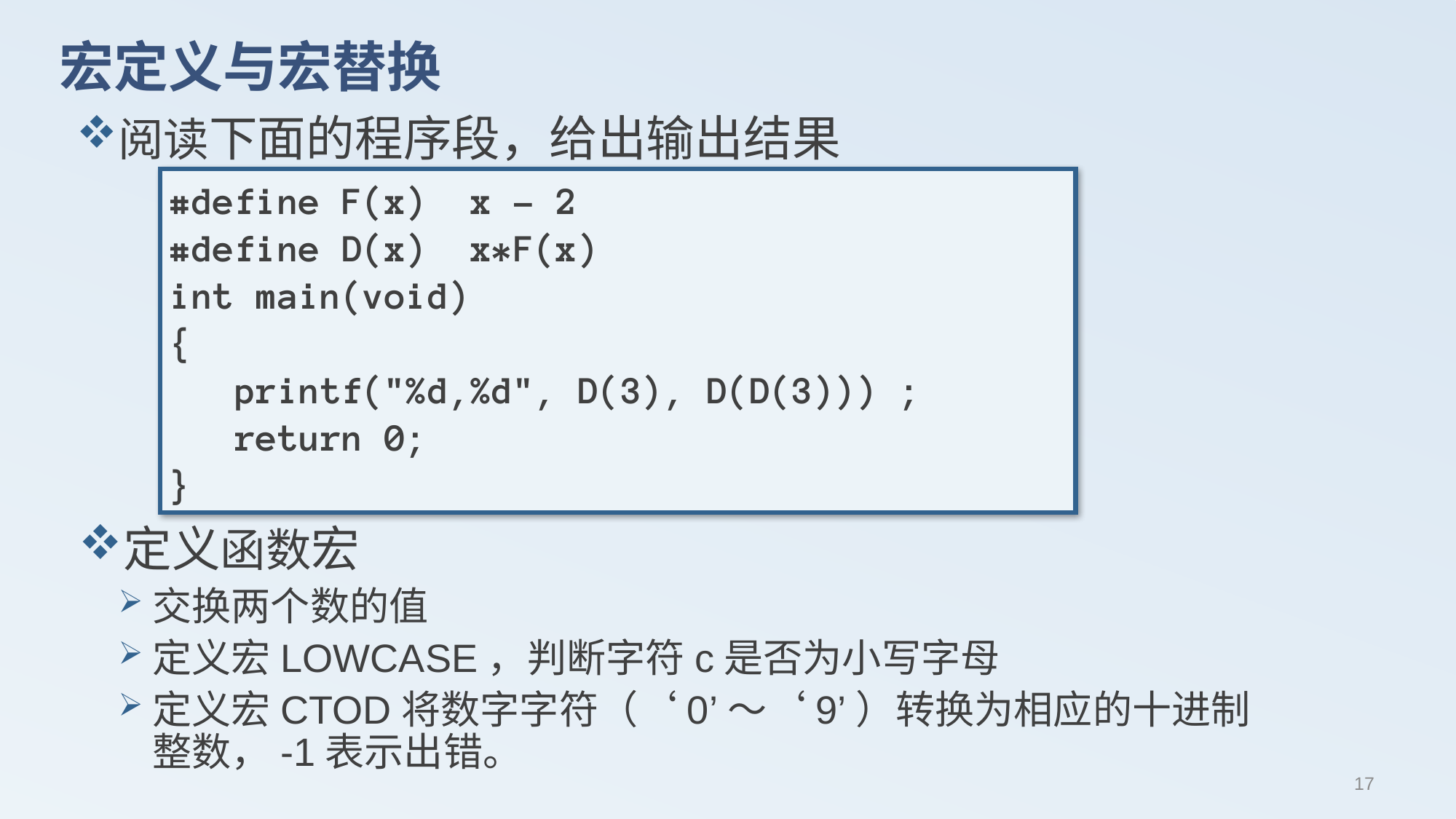

# 宏定义与宏替换
阅读下面的程序段，给出输出结果

#define F(x)  x - 2
#define D(x)  x*F(x)
int main(void)
{
   printf("%d,%d", D(3), D(D(3))) ;
   return 0;
}
定义函数宏
交换两个数的值
定义宏LOWCASE，判断字符c是否为小写字母
定义宏CTOD将数字字符（‘0’～‘9’）转换为相应的十进制整数，-1表示出错。